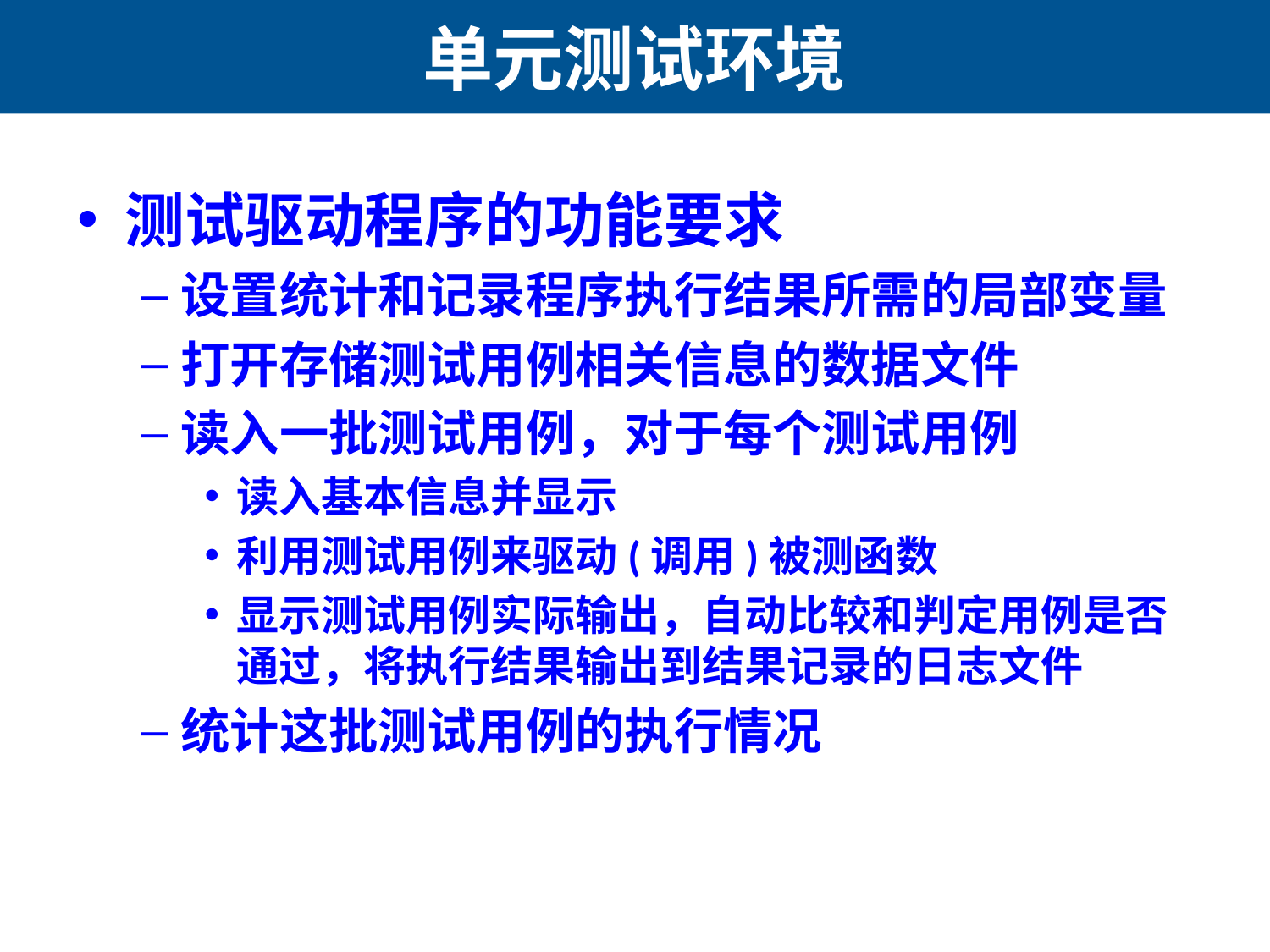

# 单元测试环境
测试驱动程序的功能要求
设置统计和记录程序执行结果所需的局部变量
打开存储测试用例相关信息的数据文件
读入一批测试用例，对于每个测试用例
读入基本信息并显示
利用测试用例来驱动(调用)被测函数
显示测试用例实际输出，自动比较和判定用例是否通过，将执行结果输出到结果记录的日志文件
统计这批测试用例的执行情况